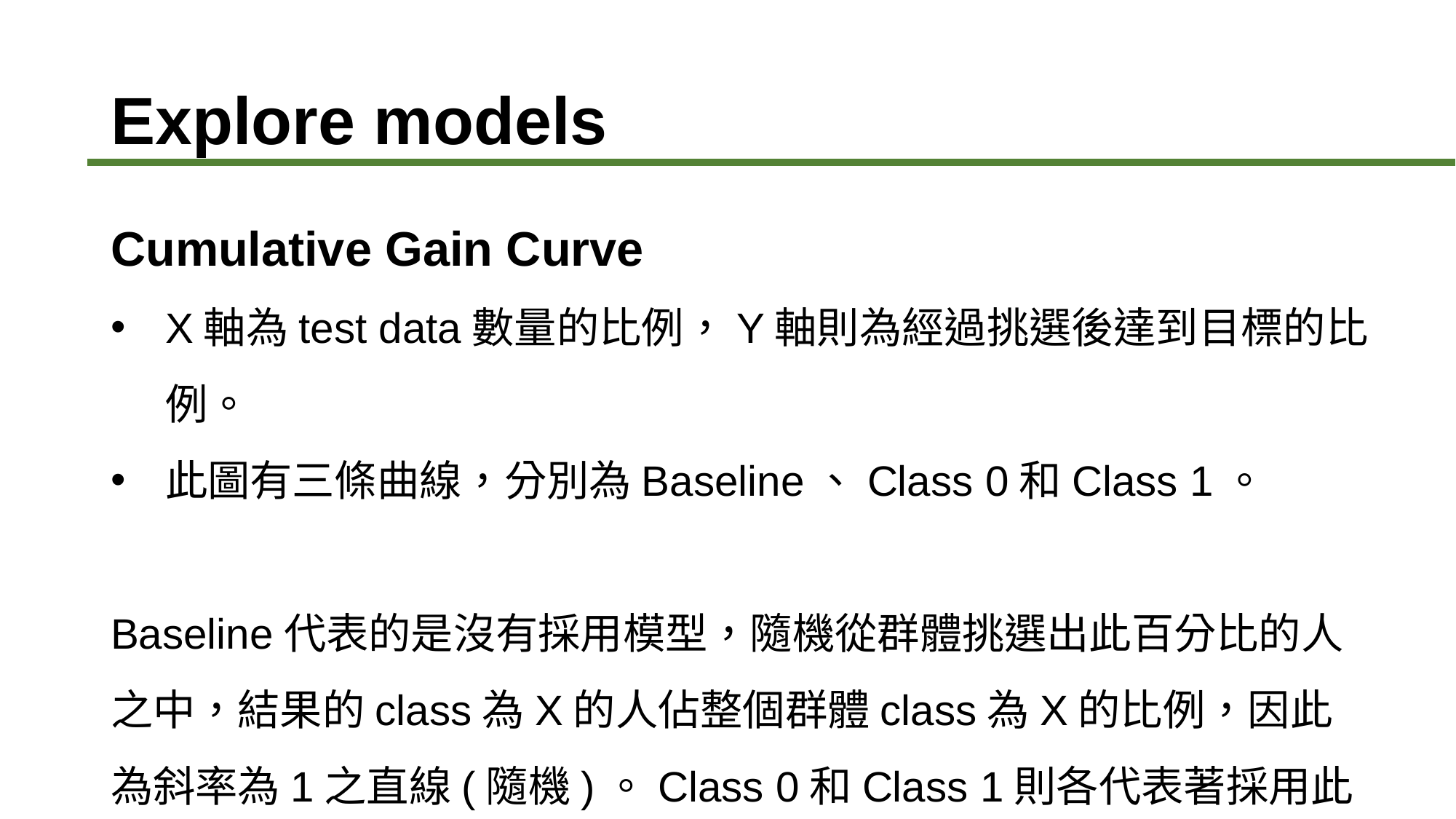

# Explore models
Cumulative Gain Curve
X軸為test data數量的比例，Y軸則為經過挑選後達到目標的比例。
此圖有三條曲線，分別為Baseline、Class 0和Class 1。

Baseline代表的是沒有採用模型，隨機從群體挑選出此百分比的人之中，結果的class為X的人佔整個群體class為X的比例，因此為斜率為1之直線(隨機)。Class 0和Class 1則各代表著採用此模型後各百分比之下的目標達成率。